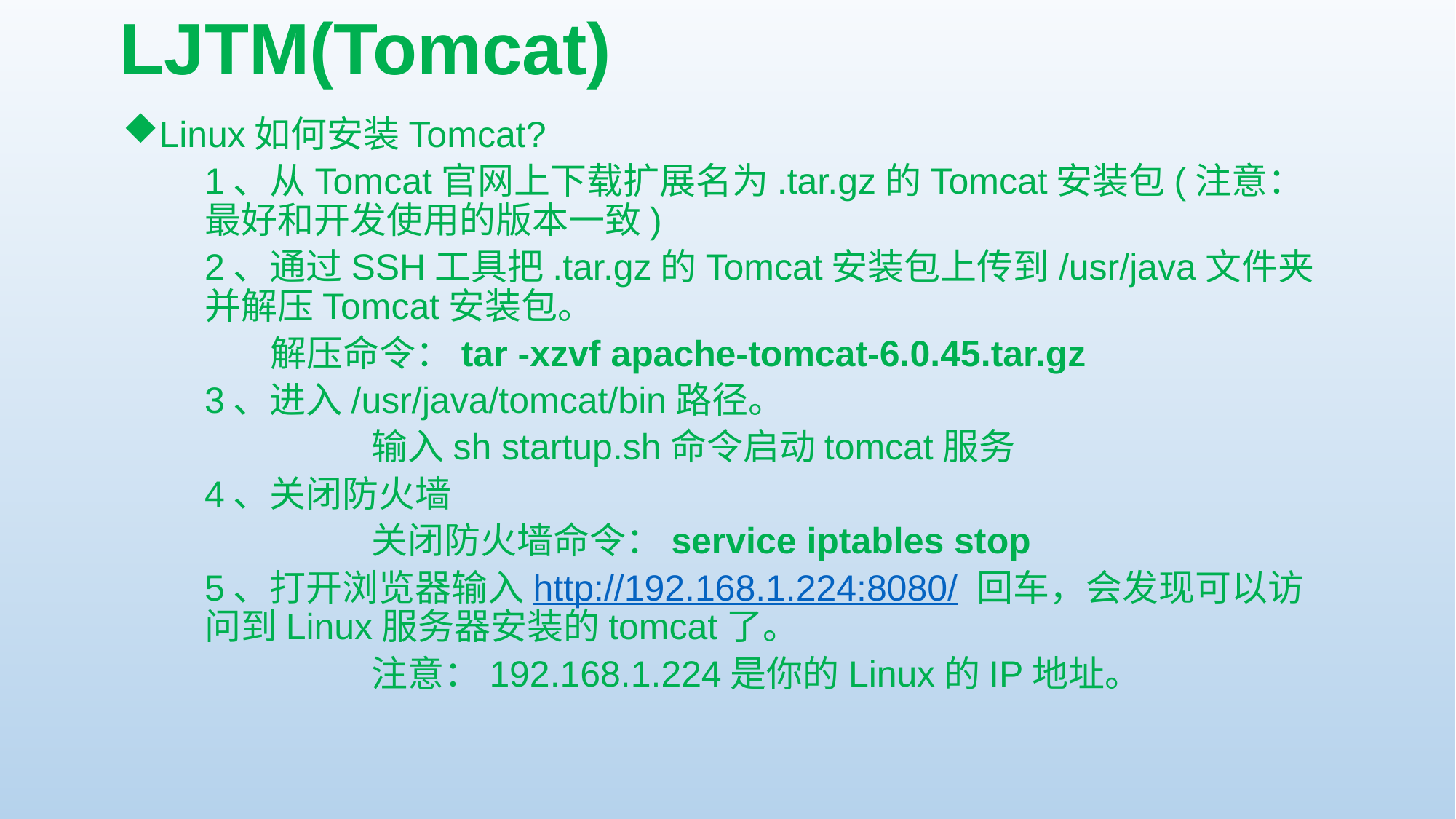

# LJTM(Tomcat)
Linux如何安装Tomcat?
	1、从Tomcat官网上下载扩展名为.tar.gz的Tomcat安装包(注意：最好和开发使用的版本一致)
	2、通过SSH工具把.tar.gz的Tomcat安装包上传到/usr/java文件夹并解压Tomcat安装包。
	       解压命令：tar -xzvf apache-tomcat-6.0.45.tar.gz
	3、进入/usr/java/tomcat/bin路径。
		      输入sh startup.sh命令启动tomcat服务
	4、关闭防火墙
		      关闭防火墙命令：service iptables stop
	5、打开浏览器输入http://192.168.1.224:8080/ 回车，会发现可以访问到Linux服务器安装的tomcat了。
		      注意：192.168.1.224是你的Linux的IP地址。